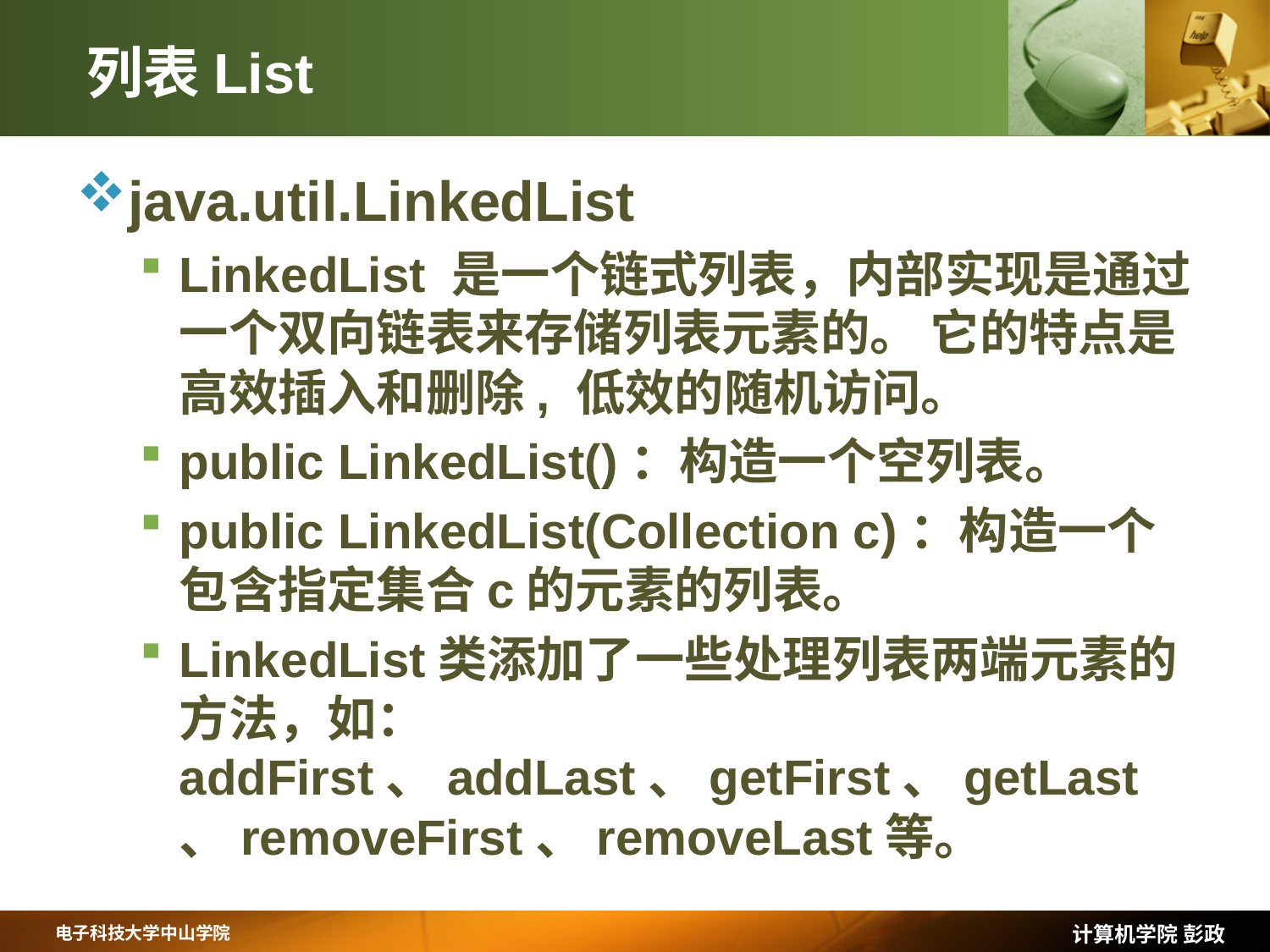

# 列表List
java.util.LinkedList
LinkedList 是一个链式列表，内部实现是通过一个双向链表来存储列表元素的。 它的特点是高效插入和删除, 低效的随机访问。
public LinkedList()：构造一个空列表。
public LinkedList(Collection c)：构造一个包含指定集合c的元素的列表。
LinkedList类添加了一些处理列表两端元素的方法，如：addFirst、addLast、getFirst、getLast、removeFirst、removeLast等。

计算机学院 彭政
电子科技大学中山学院